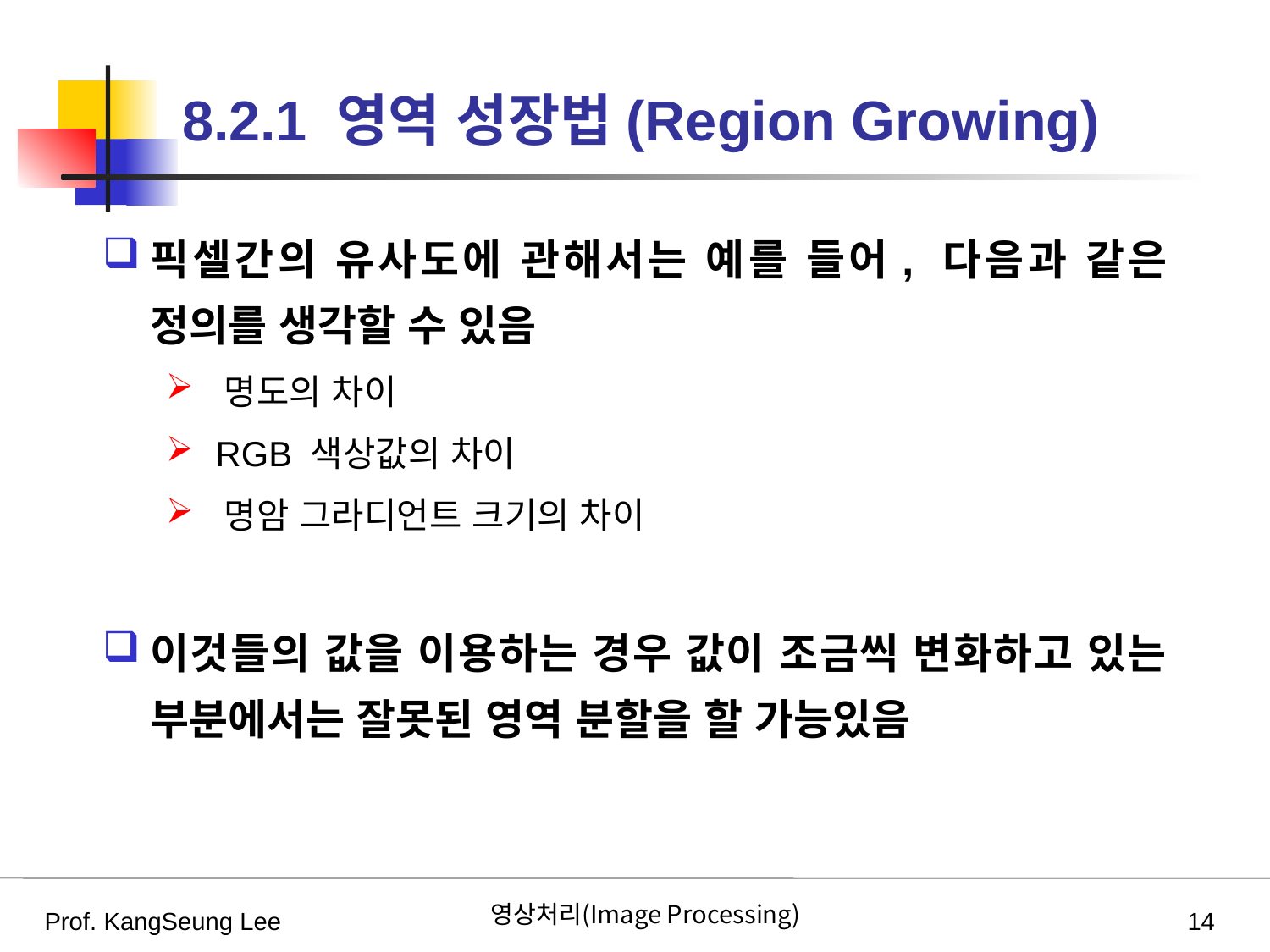

# 8.2.1 영역 성장법(Region Growing)
픽셀간의 유사도에 관해서는 예를 들어, 다음과 같은 정의를 생각할 수 있음
 명도의 차이
 RGB 색상값의 차이
 명암 그라디언트 크기의 차이

이것들의 값을 이용하는 경우 값이 조금씩 변화하고 있는 부분에서는 잘못된 영역 분할을 할 가능있음
Prof. KangSeung Lee
영상처리(Image Processing)
14